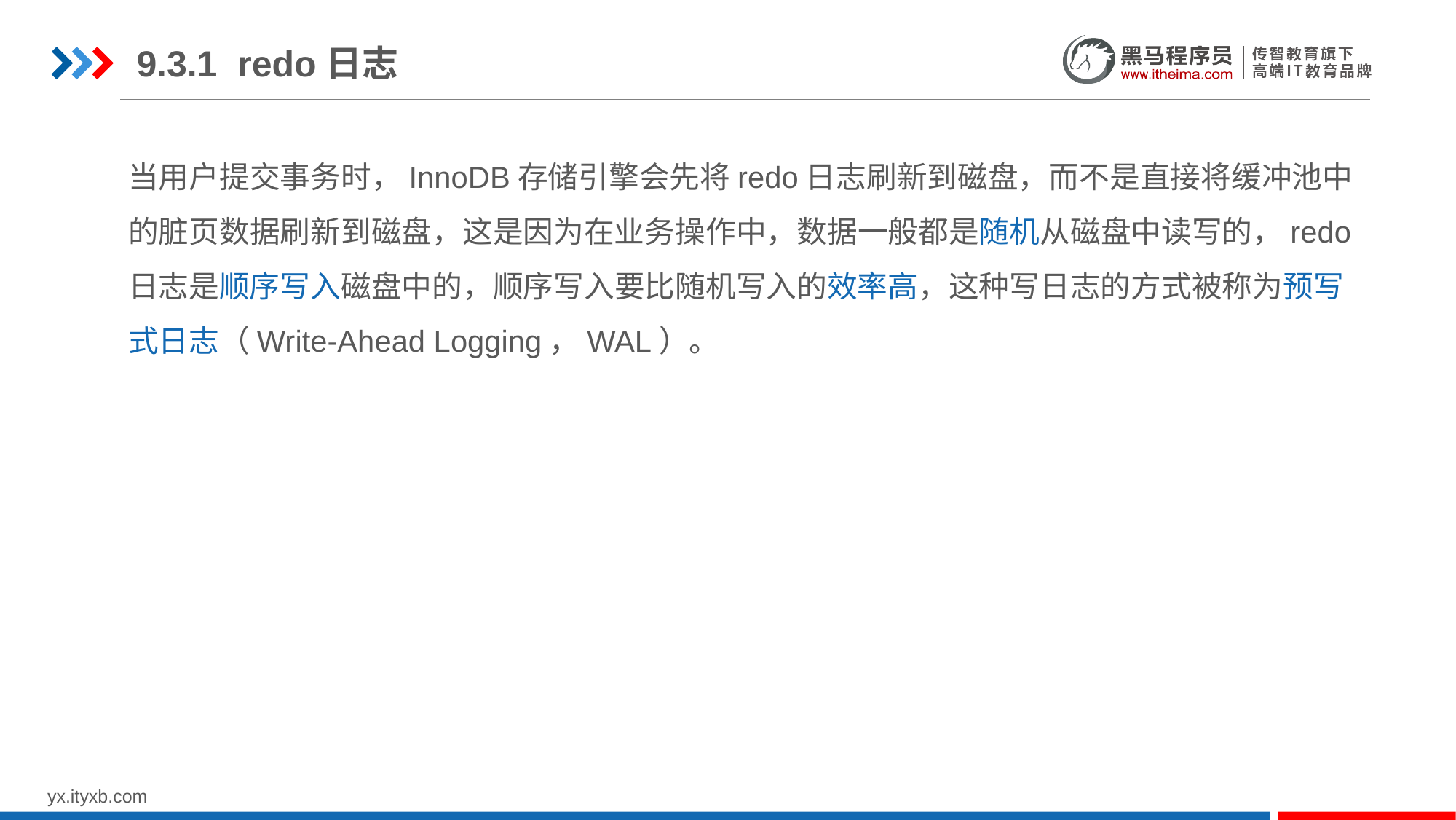

9.3.1  redo日志
当用户提交事务时，InnoDB存储引擎会先将redo日志刷新到磁盘，而不是直接将缓冲池中的脏页数据刷新到磁盘，这是因为在业务操作中，数据一般都是随机从磁盘中读写的，redo日志是顺序写入磁盘中的，顺序写入要比随机写入的效率高，这种写日志的方式被称为预写式日志（Write-Ahead Logging，WAL）。